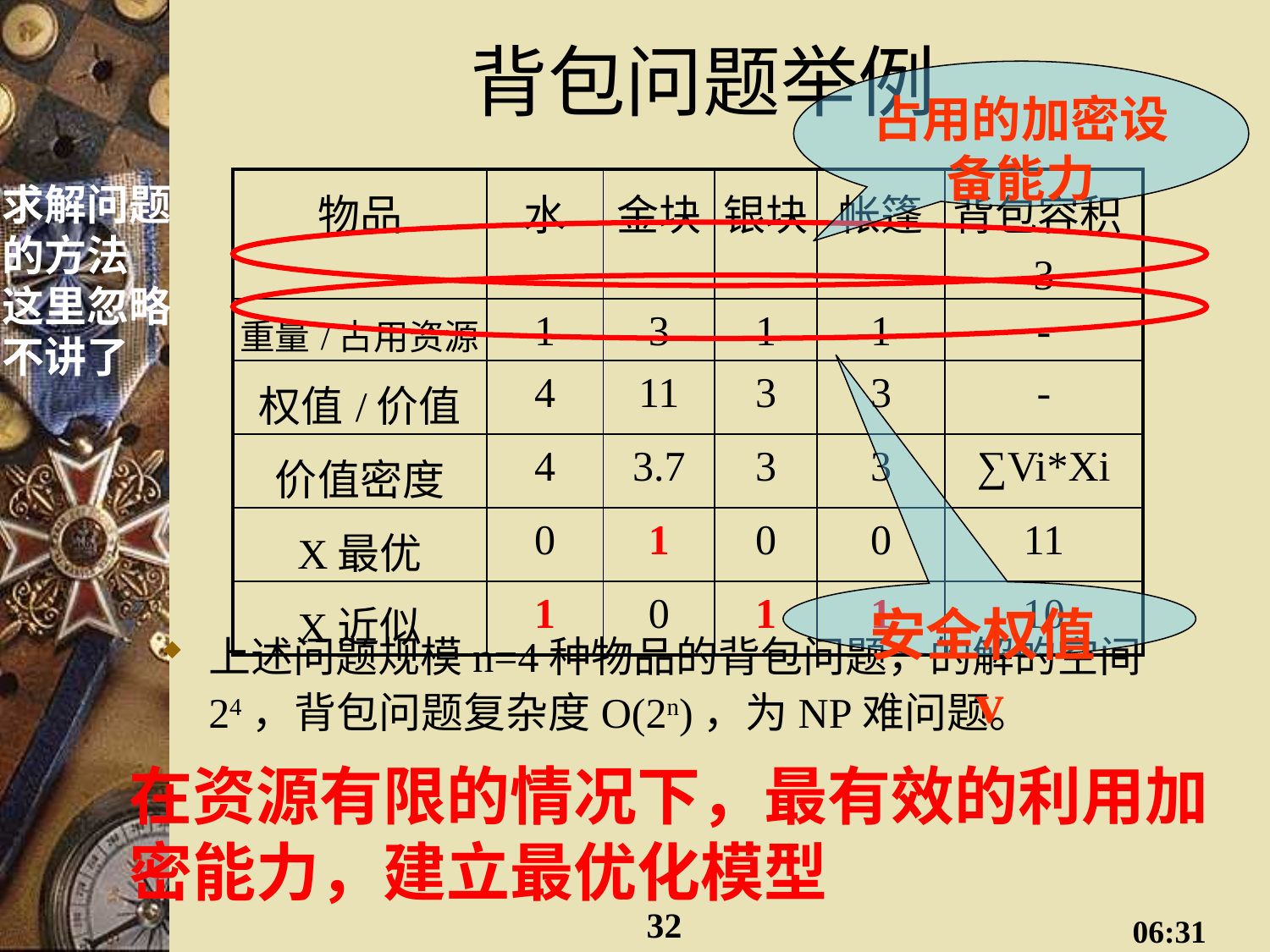

# 背包问题举例
占用的加密设备能力
| 物品 | 水 | 金块 | 银块 | 帐篷 | 背包容积3 |
| --- | --- | --- | --- | --- | --- |
| 重量/占用资源 | 1 | 3 | 1 | 1 | - |
| 权值/价值 | 4 | 11 | 3 | 3 | - |
| 价值密度 | 4 | 3.7 | 3 | 3 | ∑Vi\*Xi |
| X最优 | 0 | 1 | 0 | 0 | 11 |
| X近似 | 1 | 0 | 1 | 1 | 10 |
求解问题的方法
这里忽略不讲了

安全权值v
上述问题规模n=4种物品的背包问题，的解的空间24，背包问题复杂度O(2n)，为NP难问题。
在资源有限的情况下，最有效的利用加密能力，建立最优化模型